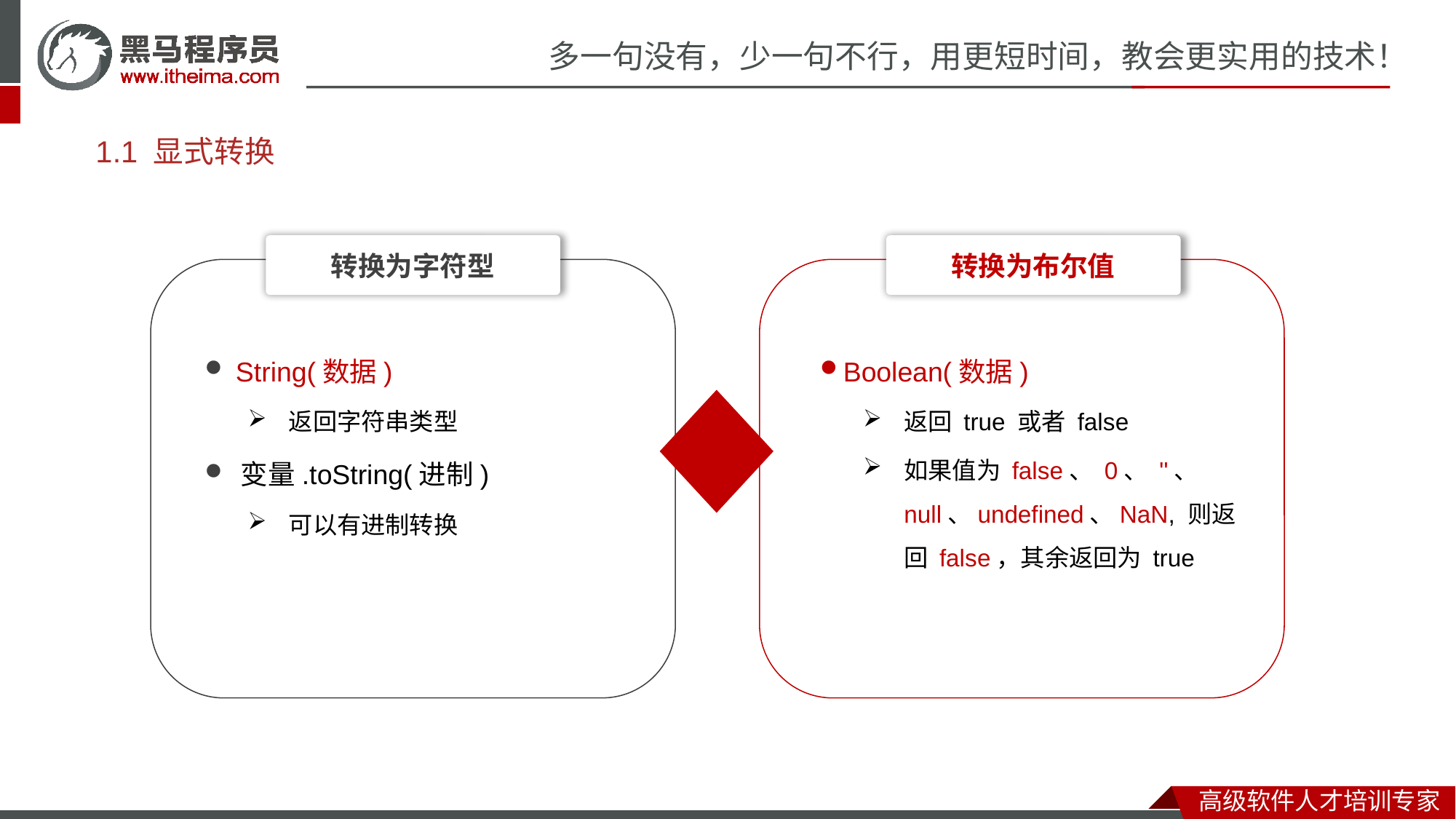

# 1.1 显式转换

转换为布尔值
转换为字符型
Boolean(数据)
返回 true 或者 false
如果值为 false、 0、 ''、 null、undefined、NaN, 则返回 false，其余返回为 true

 String(数据)
返回字符串类型
 变量.toString(进制)
可以有进制转换